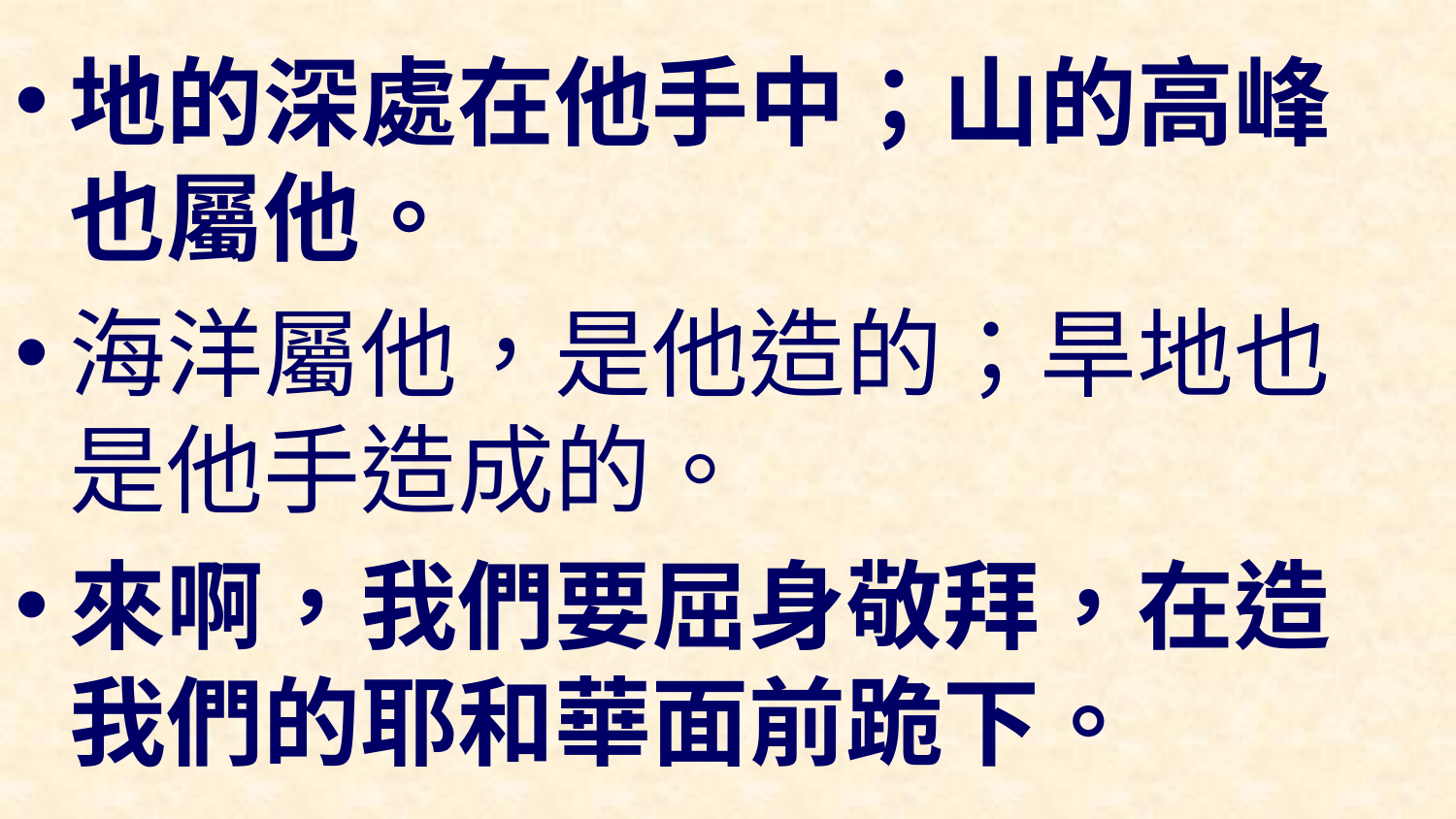

地的深處在他手中；山的高峰也屬他。
海洋屬他，是他造的；旱地也是他手造成的。
來啊，我們要屈身敬拜，在造我們的耶和華面前跪下。